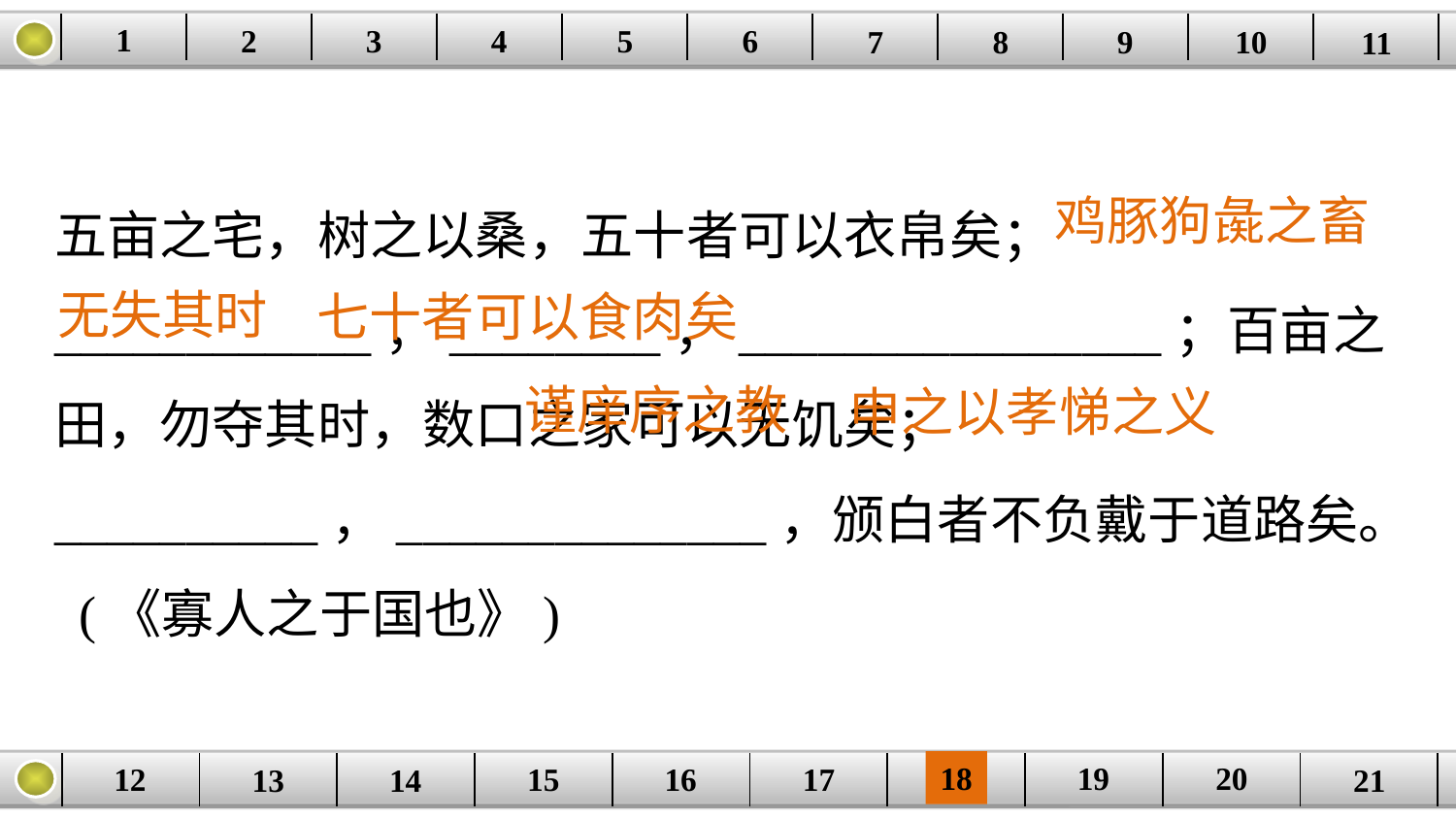

1
2
3
4
|  |  |  |  |  |  |  |  |  |  |  |
| --- | --- | --- | --- | --- | --- | --- | --- | --- | --- | --- |
5
6
7
8
9
10
11

五亩之宅，树之以桑，五十者可以衣帛矣；____________，________，________________；百亩之田，勿夺其时，数口之家可以无饥矣；__________，______________，颁白者不负戴于道路矣。 (《寡人之于国也》)
鸡豚狗彘之畜
无失其时
七十者可以食肉矣
谨庠序之教
申之以孝悌之义
20
19

18
17
16
12
15
14
|  |  |  |  |  |  |  |  |  |  |
| --- | --- | --- | --- | --- | --- | --- | --- | --- | --- |
13
21